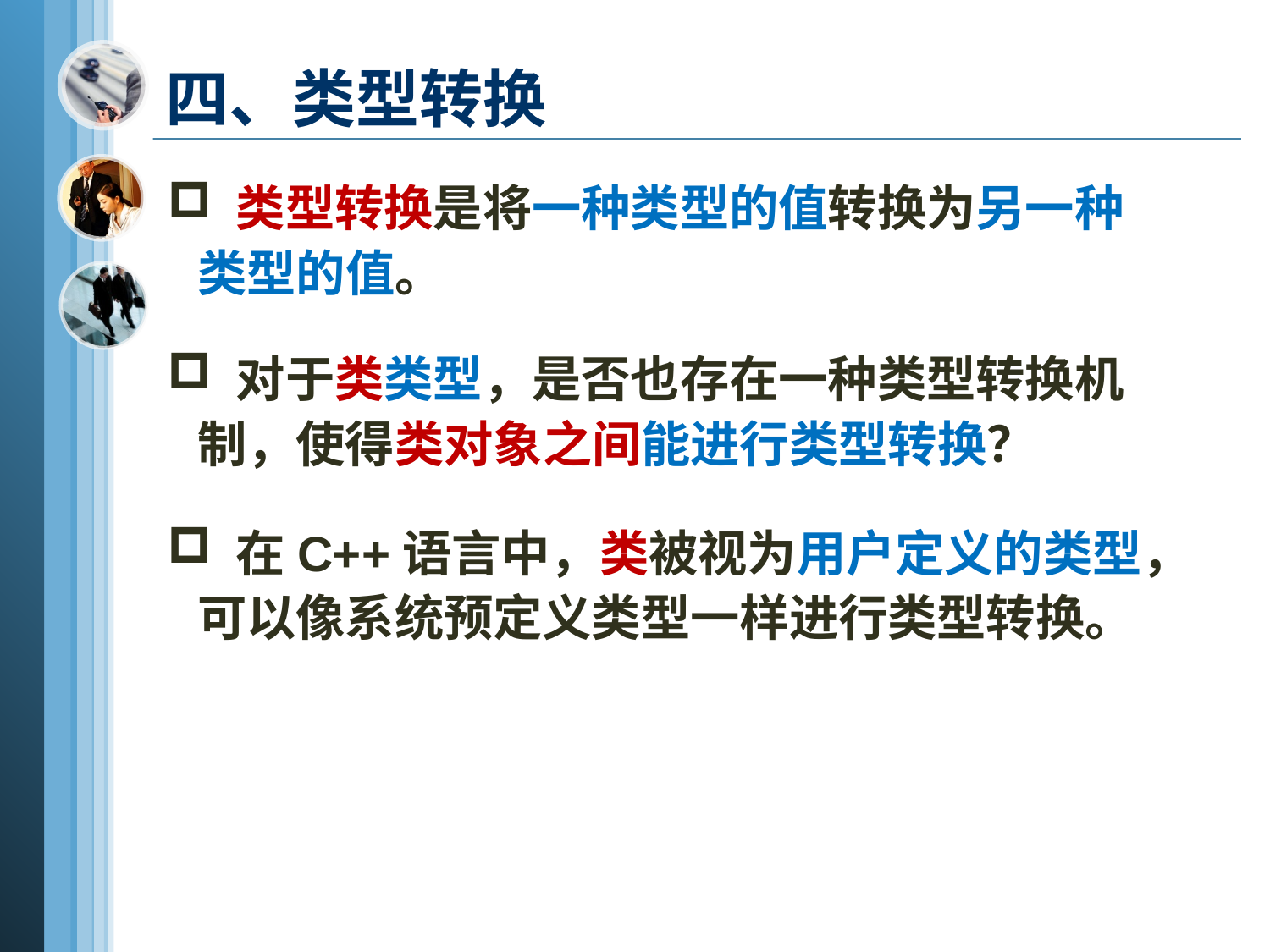

四、类型转换
 类型转换是将一种类型的值转换为另一种类型的值。
 对于类类型，是否也存在一种类型转换机制，使得类对象之间能进行类型转换？
 在C++语言中，类被视为用户定义的类型，可以像系统预定义类型一样进行类型转换。